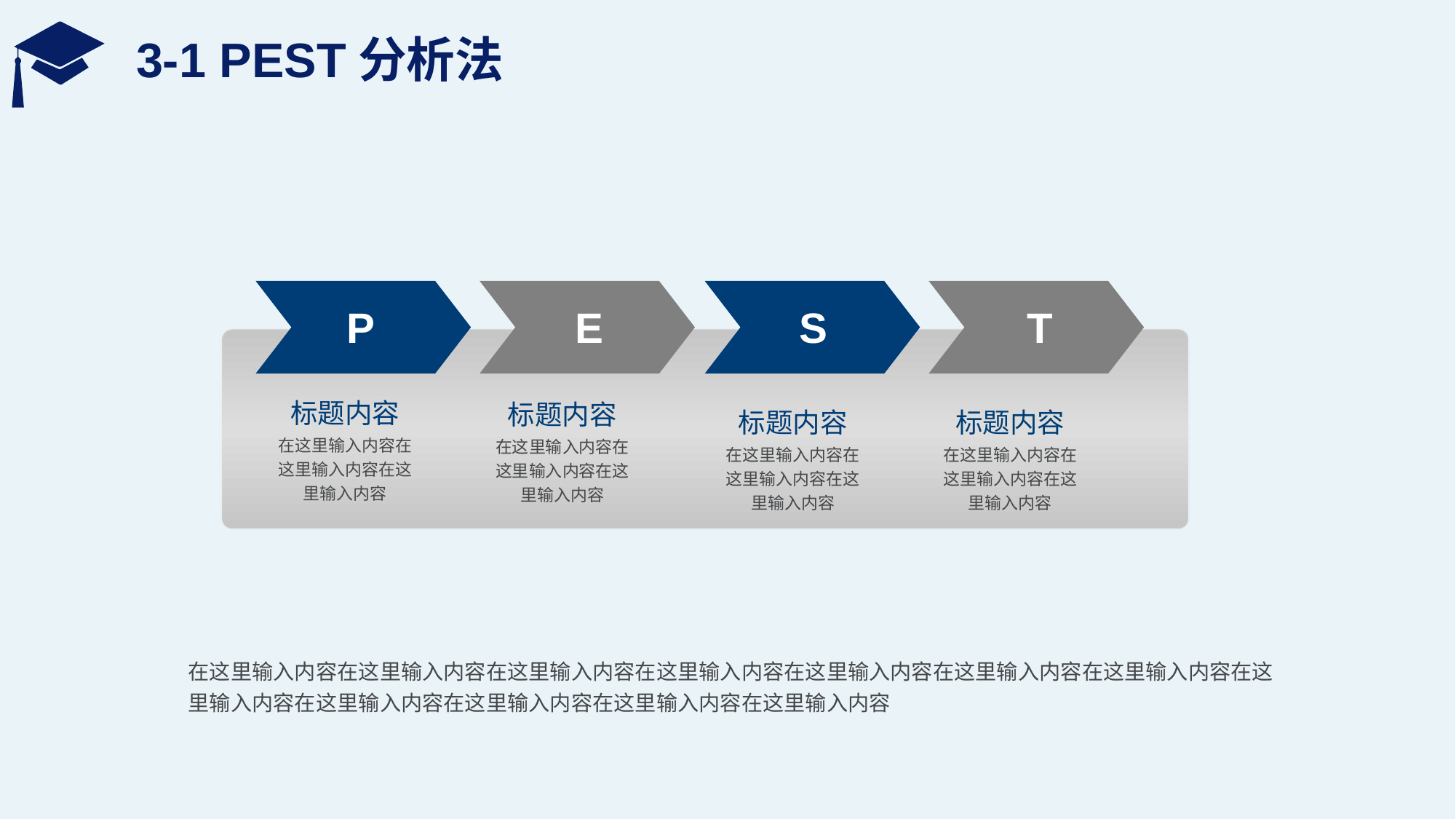

# 3-1 PEST分析法

P

E

S

T

标题内容
标题内容
标题内容
标题内容
在这里输入内容在这里输入内容在这里输入内容
在这里输入内容在这里输入内容在这里输入内容
在这里输入内容在这里输入内容在这里输入内容
在这里输入内容在这里输入内容在这里输入内容
在这里输入内容在这里输入内容在这里输入内容在这里输入内容在这里输入内容在这里输入内容在这里输入内容在这里输入内容在这里输入内容在这里输入内容在这里输入内容在这里输入内容